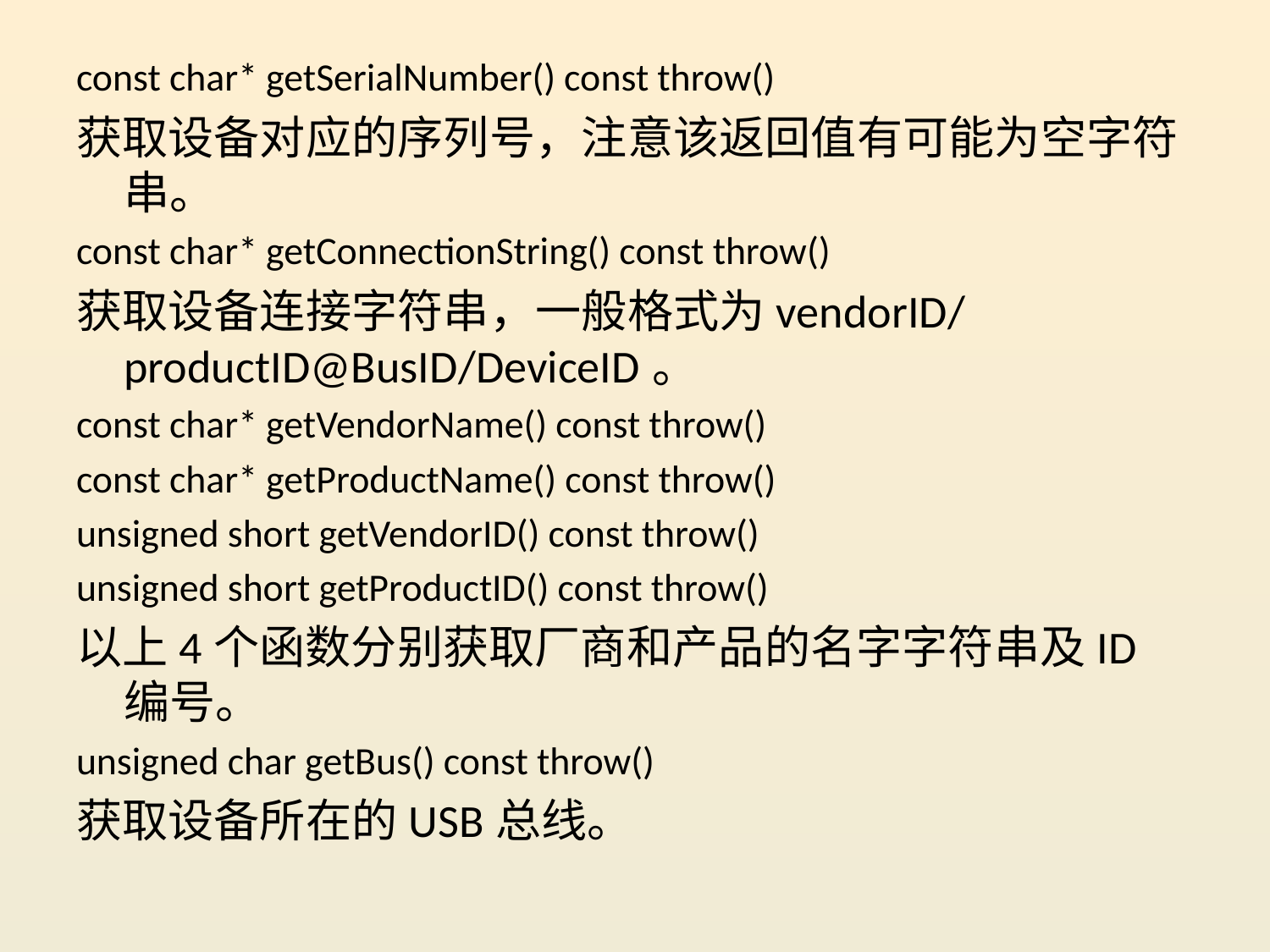

const char* getSerialNumber() const throw()
获取设备对应的序列号，注意该返回值有可能为空字符串。
const char* getConnectionString() const throw()
获取设备连接字符串，一般格式为vendorID/productID@BusID/DeviceID。
const char* getVendorName() const throw()
const char* getProductName() const throw()
unsigned short getVendorID() const throw()
unsigned short getProductID() const throw()
以上4个函数分别获取厂商和产品的名字字符串及ID编号。
unsigned char getBus() const throw()
获取设备所在的USB总线。